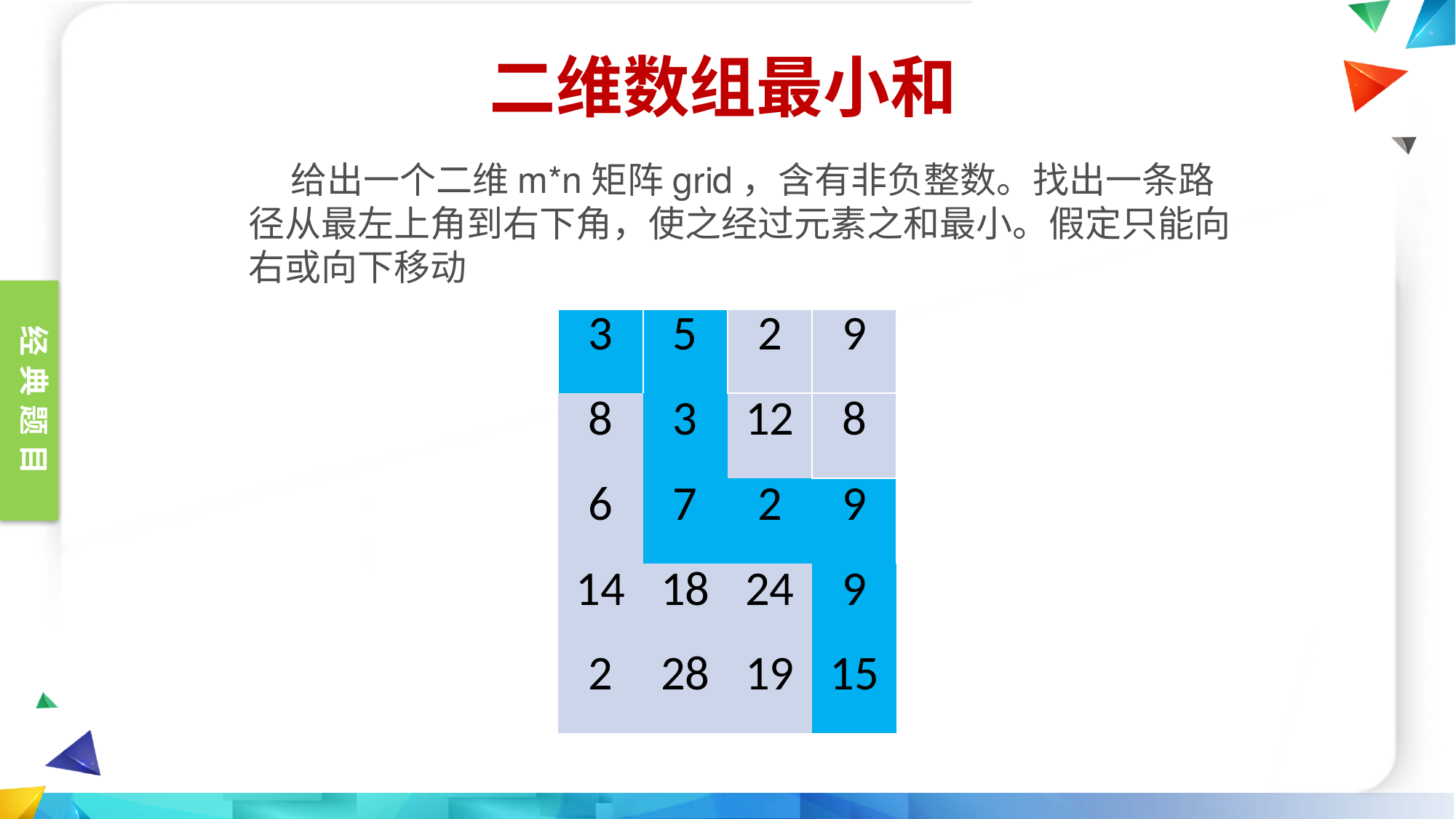

二维数组最小和
      M*N维的二维数组，每个位置有一个非负值，每次只能向右或者向下走，求从（1，1）走到（M,N）的最小值。

样例输入：
5 4
3 5 2 9
8 3 12 8
6 7 2 9
14 18 24 9
2 28 19 15

样例输出：
53
给出一个二维m*n矩阵grid，含有非负整数。找出一条路径从最左上角到右下角，使之经过元素之和最小。假定只能向右或向下移动
|  |  |  |  |
| --- | --- | --- | --- |
| 3 | 5 | 2 | 9 |
| 8 | 3 | 12 | 8 |
| 6 | 7 | 2 | 9 |
| 14 | 18 | 24 | 9 |
| 2 | 28 | 19 | 15 |
|  |  |  |  |
| --- | --- | --- | --- |
| 3 | 5 | 2 | 9 |
| 8 | 3 | 12 | 8 |
| 6 | 7 | 2 | 9 |
| 14 | 18 | 24 | 9 |
| 2 | 28 | 19 | 15 |